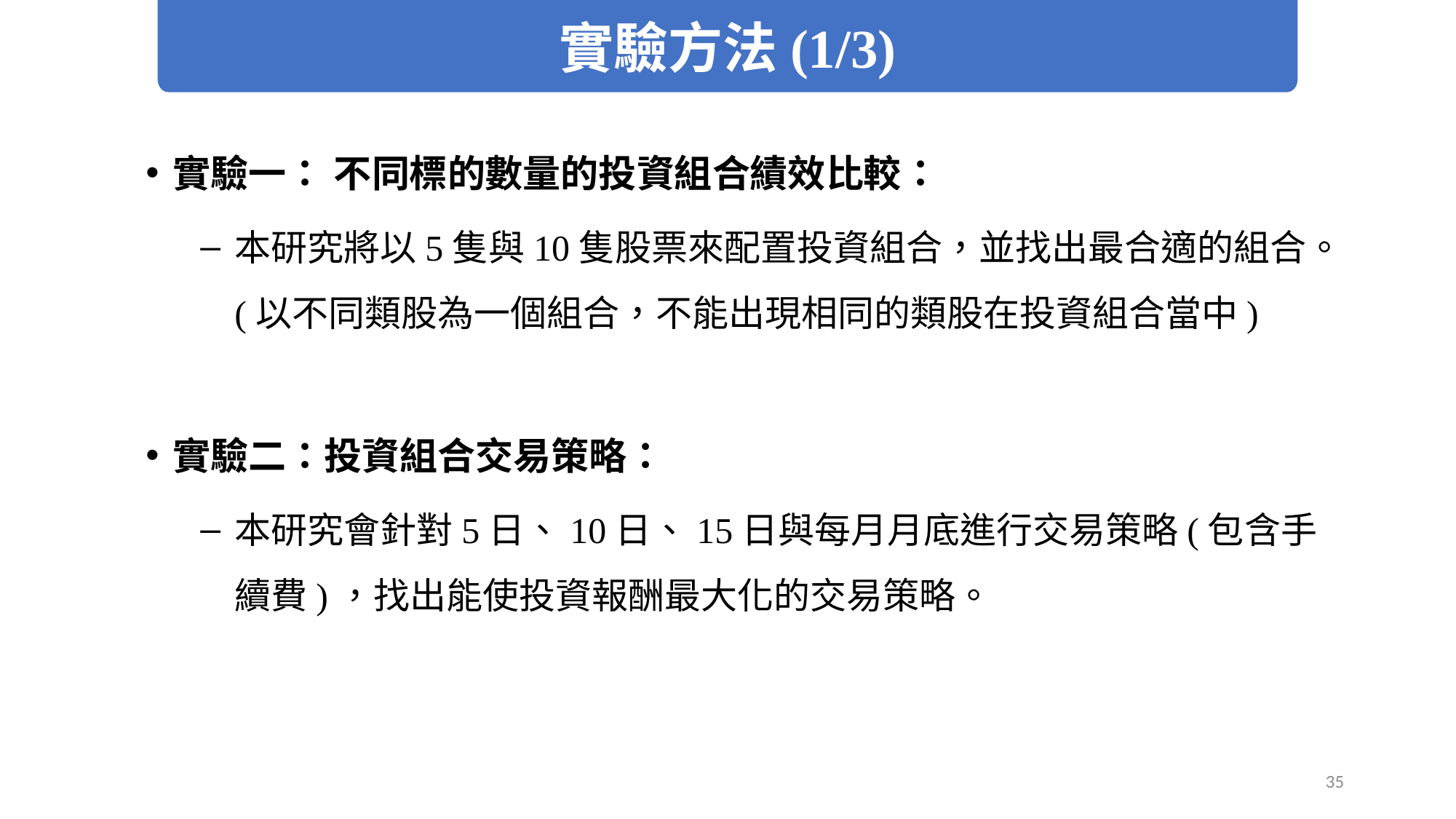

實驗方法(1/3)
實驗一： 不同標的數量的投資組合績效比較：
本研究將以5隻與10隻股票來配置投資組合，並找出最合適的組合。(以不同類股為一個組合，不能出現相同的類股在投資組合當中)

實驗二：投資組合交易策略：
本研究會針對5日、10日、15日與每月月底進行交易策略(包含手續費)，找出能使投資報酬最大化的交易策略。
35